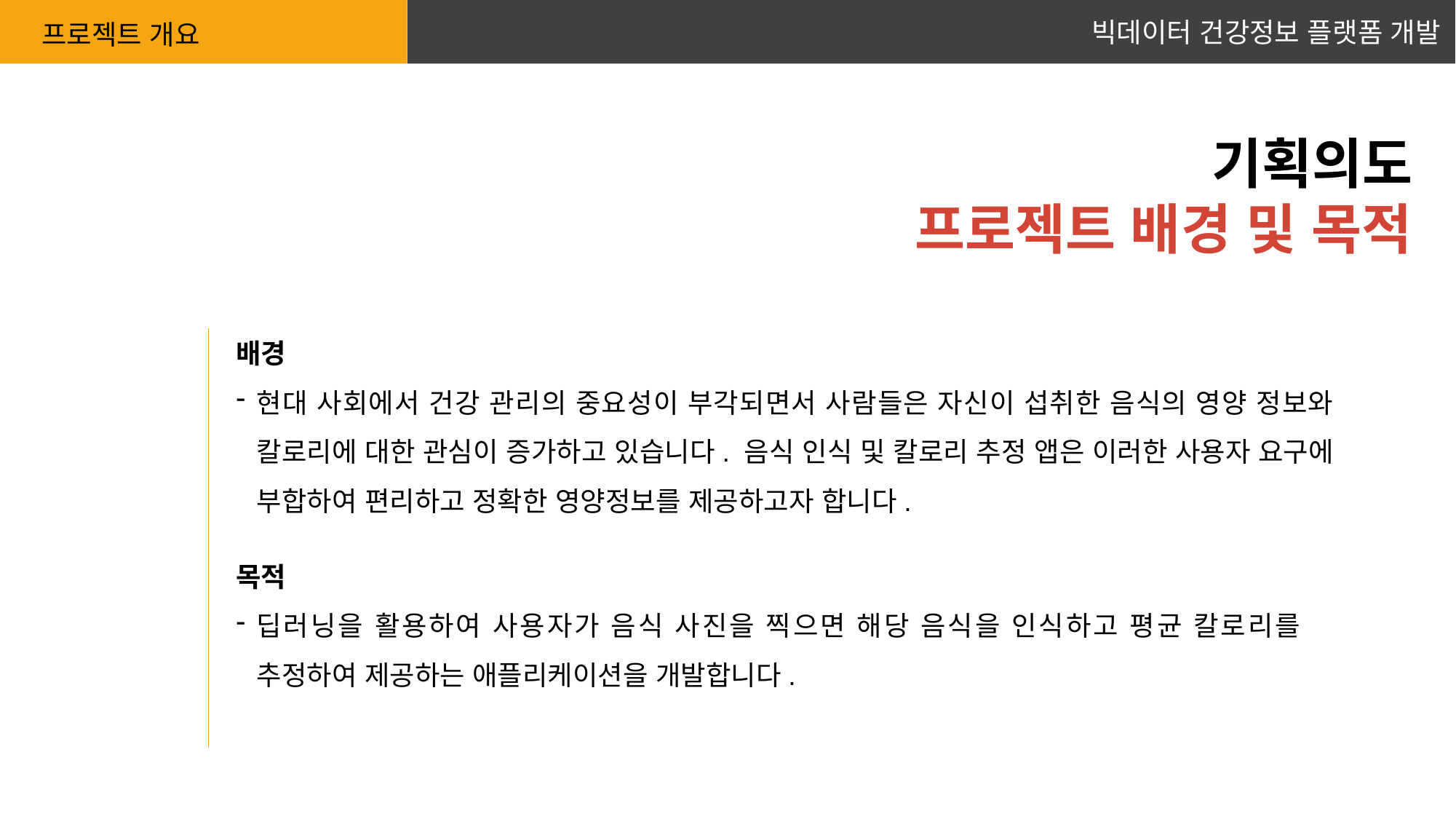

빅데이터 건강정보 플랫폼 개발
프로젝트 개요
기획의도
프로젝트 배경 및 목적
배경
현대 사회에서 건강 관리의 중요성이 부각되면서 사람들은 자신이 섭취한 음식의 영양 정보와 칼로리에 대한 관심이 증가하고 있습니다. 음식 인식 및 칼로리 추정 앱은 이러한 사용자 요구에 부합하여 편리하고 정확한 영양정보를 제공하고자 합니다.
목적
딥러닝을 활용하여 사용자가 음식 사진을 찍으면 해당 음식을 인식하고 평균 칼로리를 추정하여 제공하는 애플리케이션을 개발합니다.